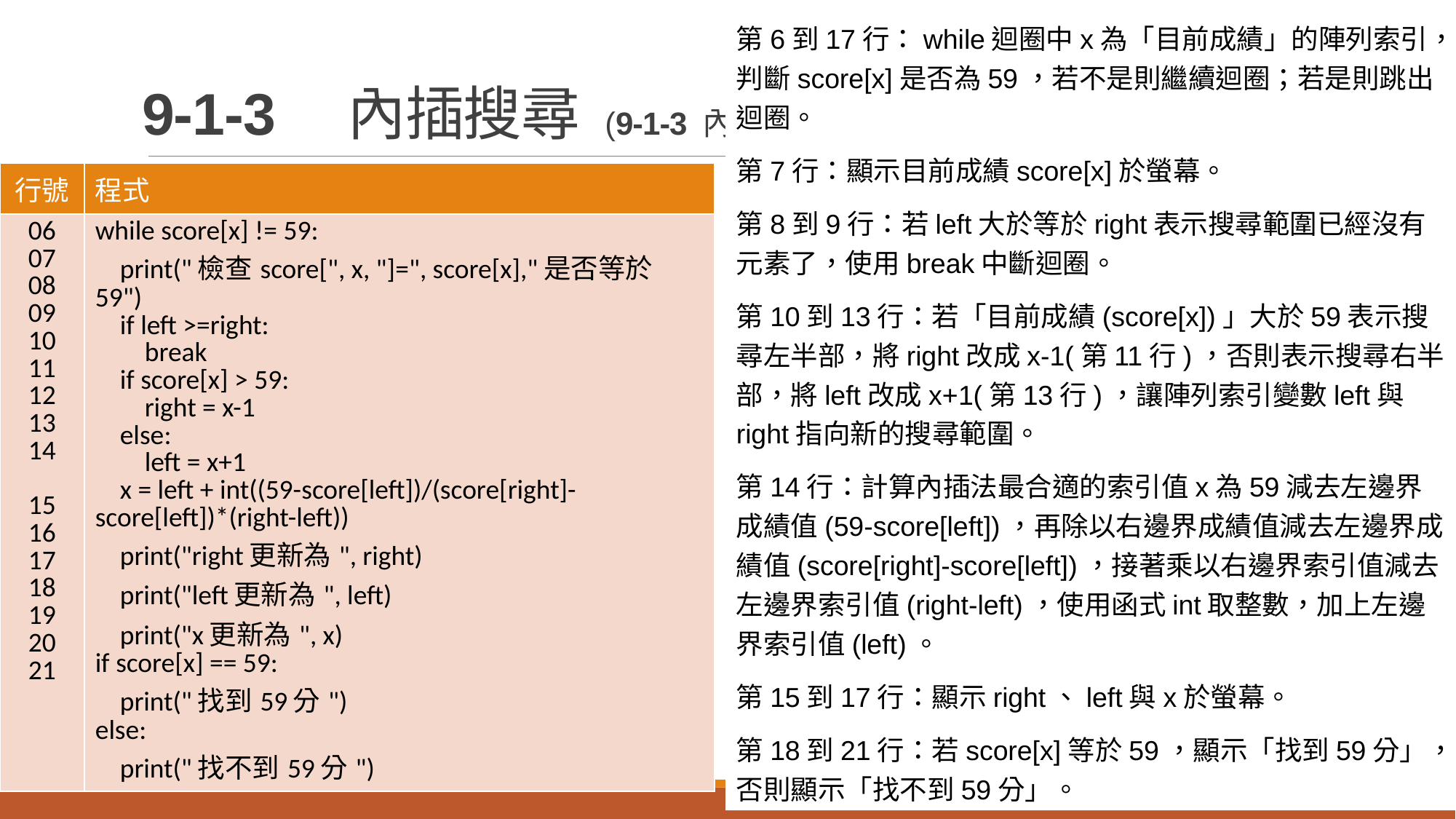

第6到17行：while迴圈中x為「目前成績」的陣列索引，判斷score[x]是否為59，若不是則繼續迴圈；若是則跳出迴圈。
第7行：顯示目前成績score[x]於螢幕。
第8到9行：若left大於等於right表示搜尋範圍已經沒有元素了，使用break中斷迴圈。
第10到13行：若「目前成績(score[x])」大於59表示搜尋左半部，將right改成x-1(第11行)，否則表示搜尋右半部，將left改成x+1(第13行)，讓陣列索引變數left與right指向新的搜尋範圍。
第14行：計算內插法最合適的索引值x為59減去左邊界成績值(59-score[left])，再除以右邊界成績值減去左邊界成績值(score[right]-score[left])，接著乘以右邊界索引值減去左邊界索引值(right-left)，使用函式int取整數，加上左邊界索引值(left)。
第15到17行：顯示right、left與x於螢幕。
第18到21行：若score[x]等於59，顯示「找到59分」，否則顯示「找不到59分」。
# 9-1-3　內插搜尋 (9-1-3 內插搜尋.py)
| 行號 | 程式 |
| --- | --- |
| 06 07 08 09 10 11 12 13 14 15 16 17 18 19 20 21 | while score[x] != 59: print("檢查score[", x, "]=", score[x],"是否等於59") if left >=right: break if score[x] > 59: right = x-1 else: left = x+1 x = left + int((59-score[left])/(score[right]-score[left])\*(right-left)) print("right更新為", right) print("left更新為", left) print("x更新為", x) if score[x] == 59: print("找到59分") else: print("找不到59分") |
(1) 程式碼與解說